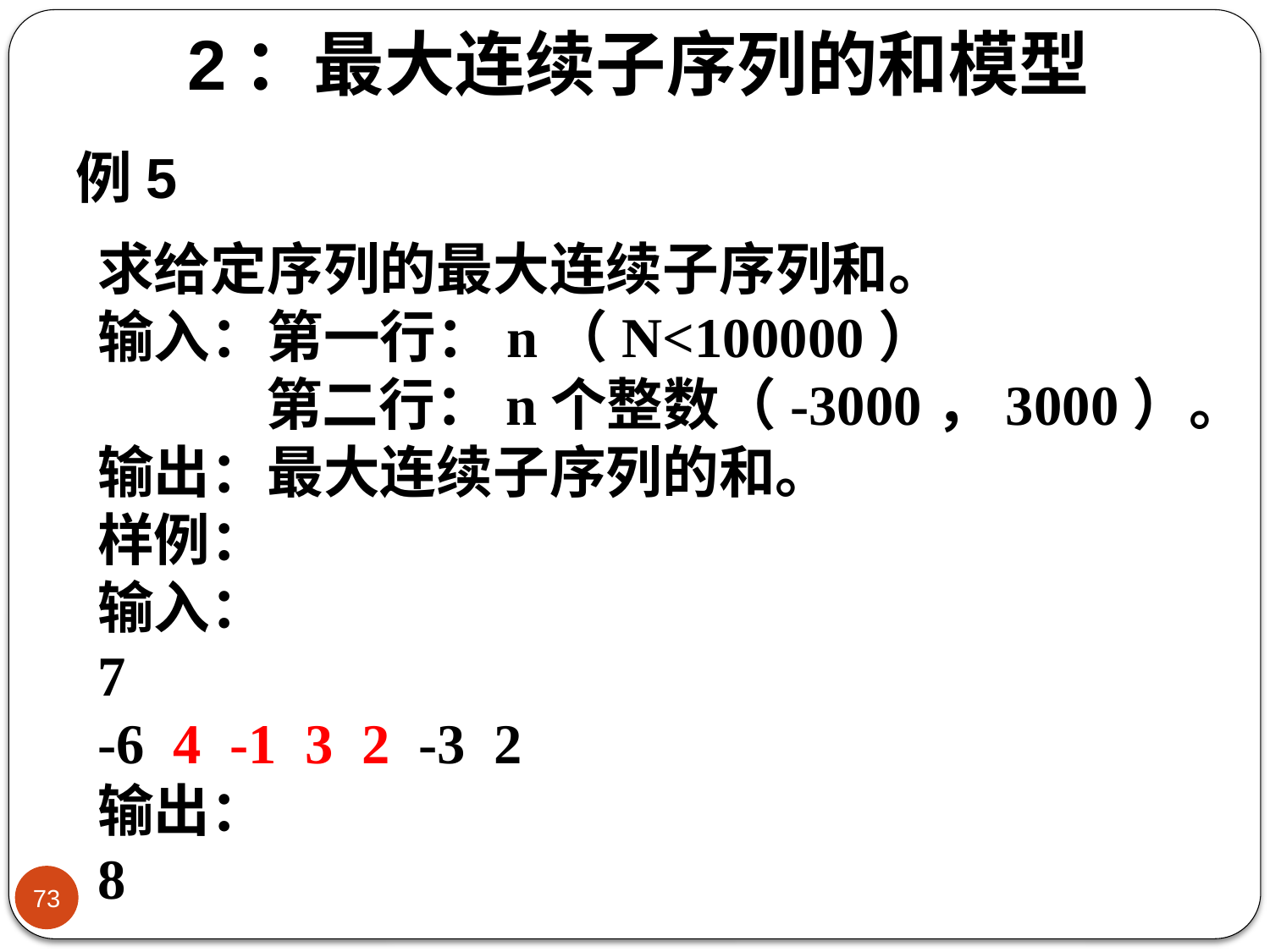

# 2：最大连续子序列的和模型
例5
求给定序列的最大连续子序列和。
输入：第一行：n（N<100000）
            第二行：n个整数（-3000，3000）。
输出：最大连续子序列的和。
样例：
输入：
7
-6  4  -1  3  2  -3  2
输出：
8
73